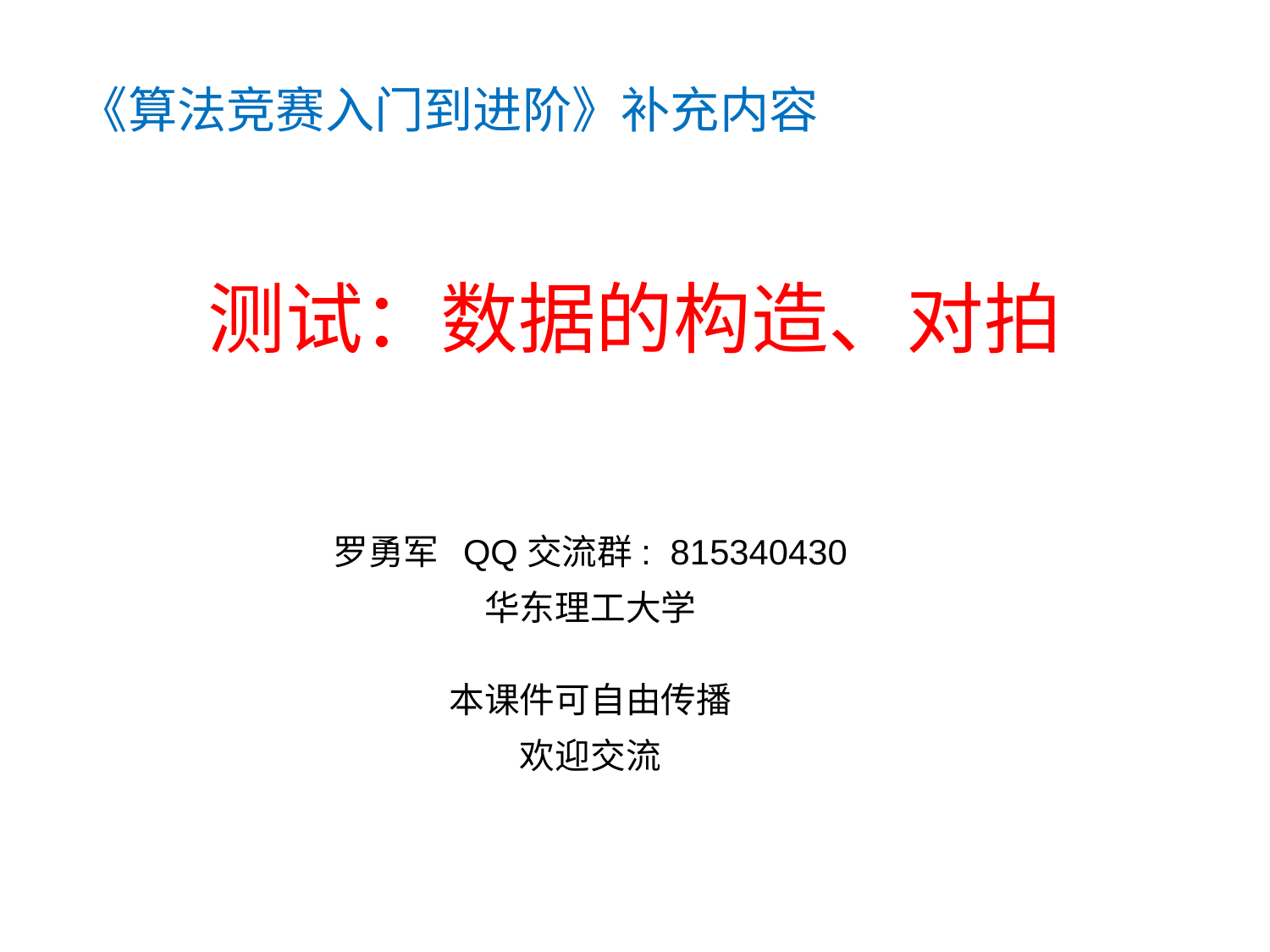

《算法竞赛入门到进阶》补充内容
# 测试：数据的构造、对拍
罗勇军  QQ交流群:  815340430
华东理工大学

本课件可自由传播
欢迎交流